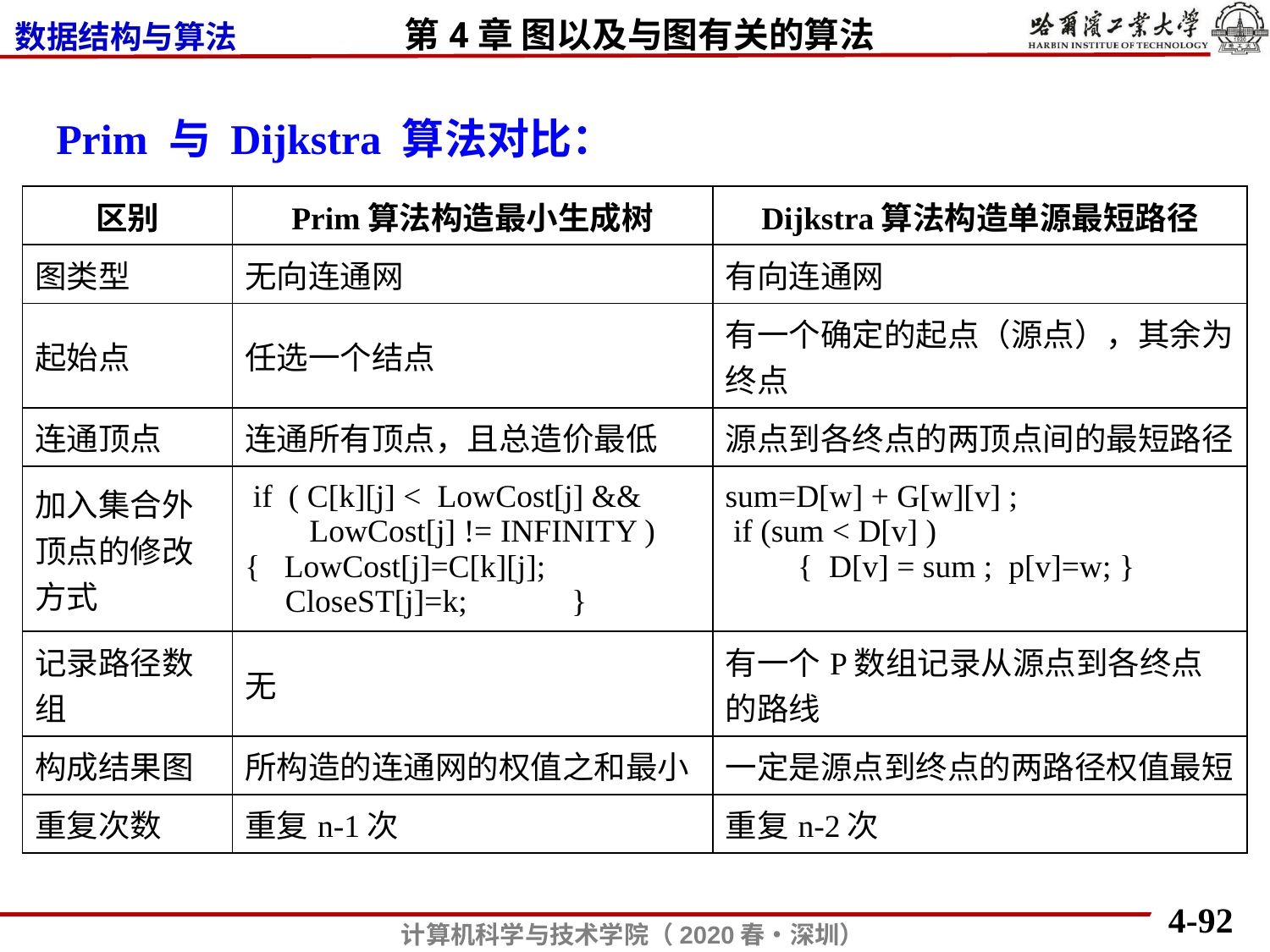

Prim 与 Dijkstra 算法对比：
| 区别 | Prim算法构造最小生成树 | Dijkstra算法构造单源最短路径 |
| --- | --- | --- |
| 图类型 | 无向连通网 | 有向连通网 |
| 起始点 | 任选一个结点 | 有一个确定的起点（源点），其余为终点 |
| 连通顶点 | 连通所有顶点，且总造价最低 | 源点到各终点的两顶点间的最短路径 |
| 加入集合外顶点的修改方式 | if ( C[k][j] < LowCost[j] && LowCost[j] != INFINITY ) { LowCost[j]=C[k][j]; CloseST[j]=k; } | sum=D[w] + G[w][v] ; if (sum < D[v] ) { D[v] = sum ; p[v]=w; } |
| 记录路径数组 | 无 | 有一个P数组记录从源点到各终点的路线 |
| 构成结果图 | 所构造的连通网的权值之和最小 | 一定是源点到终点的两路径权值最短 |
| 重复次数 | 重复n-1次 | 重复n-2次 |